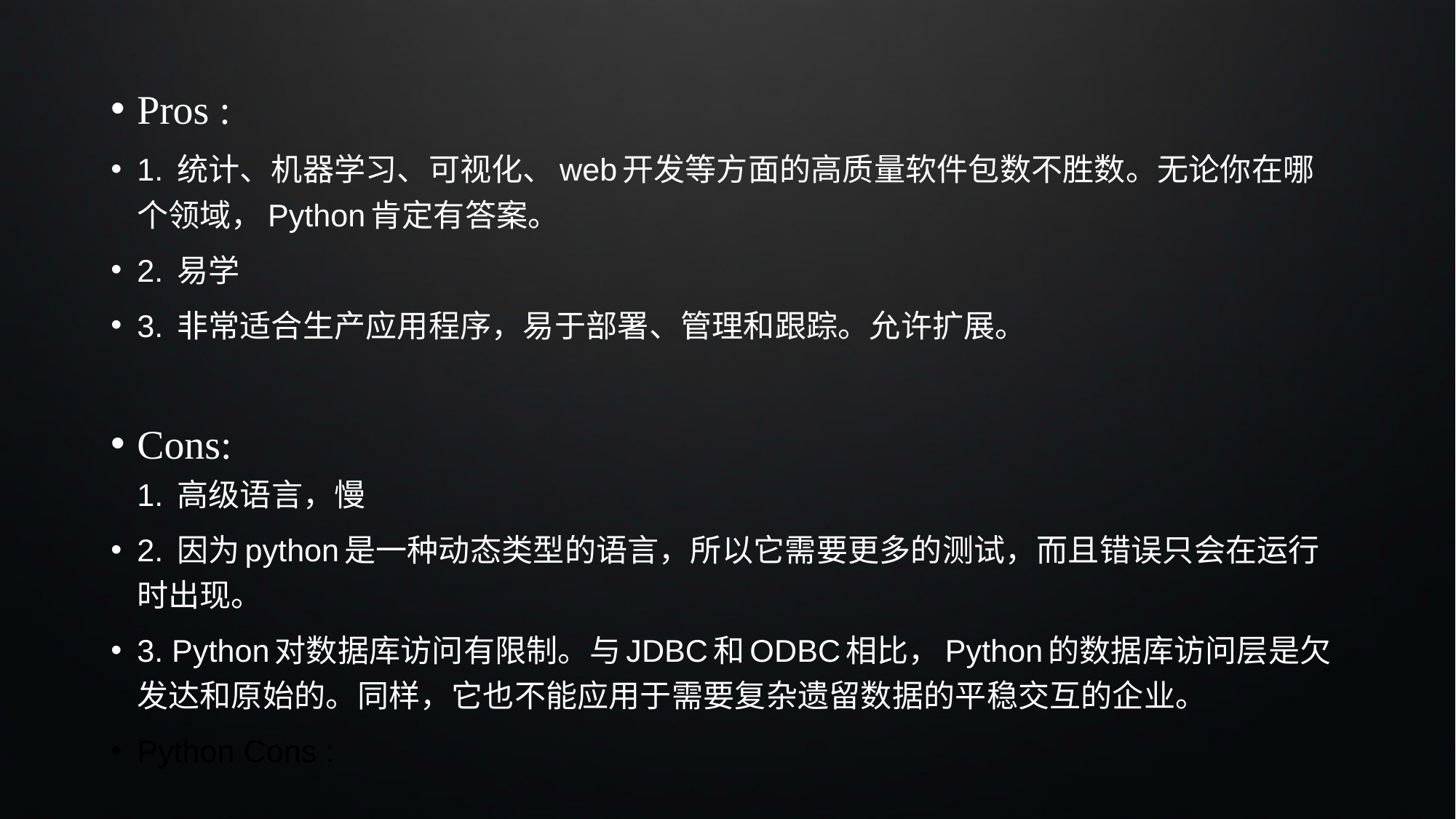

Pros :
1. 统计、机器学习、可视化、web开发等方面的高质量软件包数不胜数。无论你在哪个领域，Python肯定有答案。
2. 易学
3. 非常适合生产应用程序，易于部署、管理和跟踪。允许扩展。

Cons:
1. 高级语言，慢
2. 因为python是一种动态类型的语言，所以它需要更多的测试，而且错误只会在运行时出现。
3. Python对数据库访问有限制。与JDBC和ODBC相比，Python的数据库访问层是欠发达和原始的。同样，它也不能应用于需要复杂遗留数据的平稳交互的企业。
Python Cons :